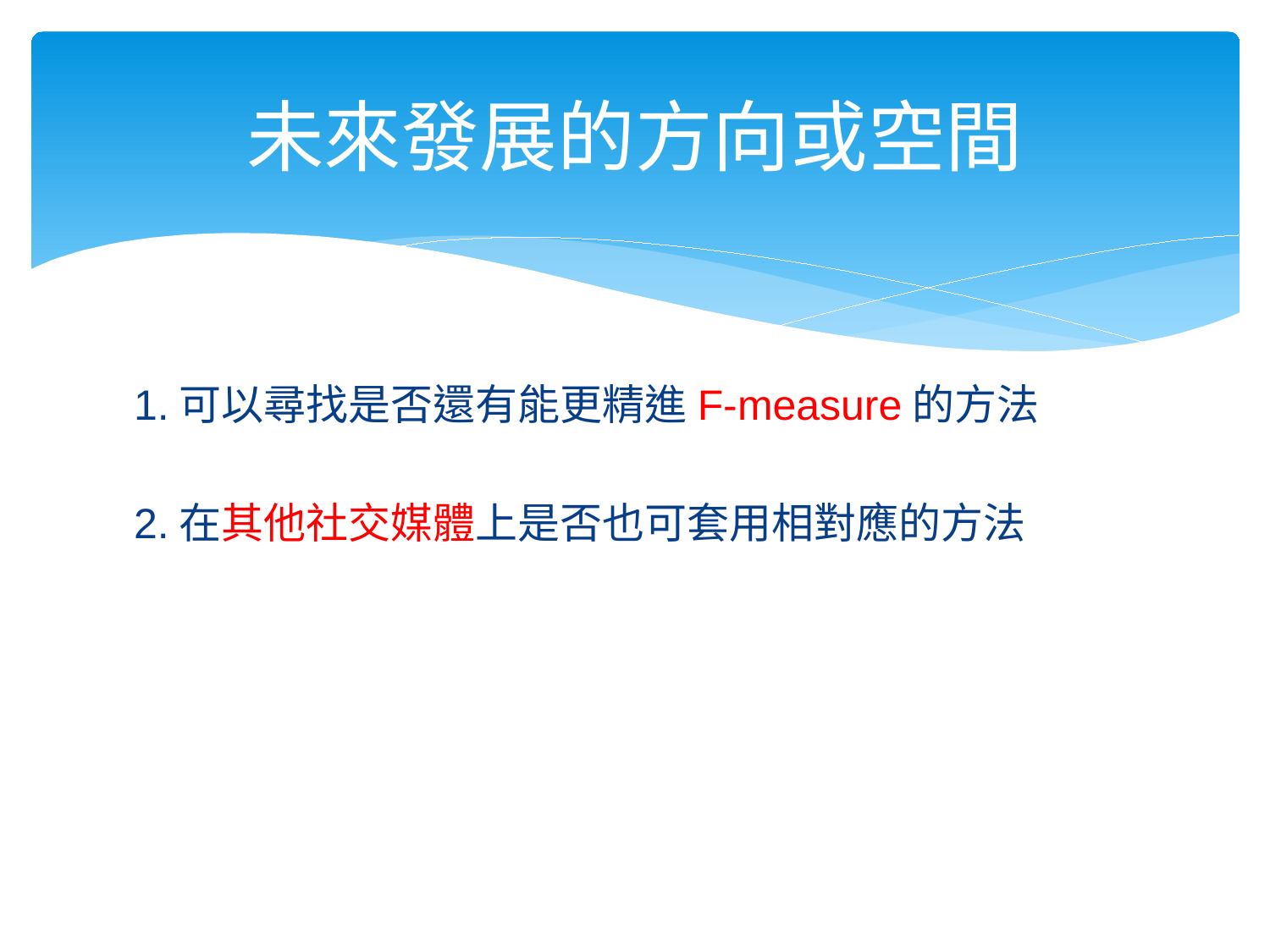

# 未來發展的方向或空間
1.可以尋找是否還有能更精進F-measure的方法

2.在其他社交媒體上是否也可套用相對應的方法